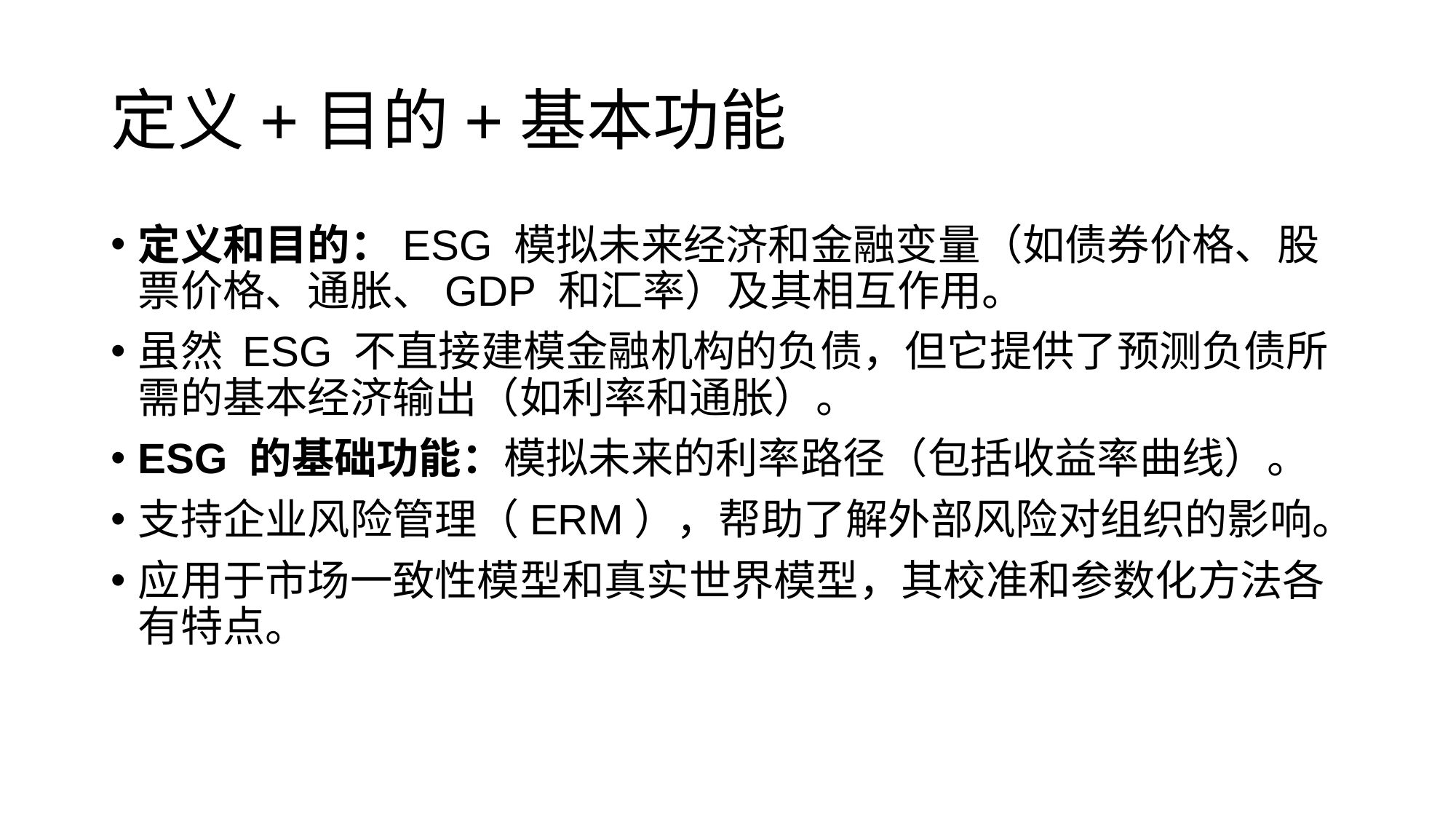

# 定义+目的+基本功能
定义和目的：ESG 模拟未来经济和金融变量（如债券价格、股票价格、通胀、GDP 和汇率）及其相互作用。
虽然 ESG 不直接建模金融机构的负债，但它提供了预测负债所需的基本经济输出（如利率和通胀）。
ESG 的基础功能：模拟未来的利率路径（包括收益率曲线）。
支持企业风险管理（ERM），帮助了解外部风险对组织的影响。
应用于市场一致性模型和真实世界模型，其校准和参数化方法各有特点。